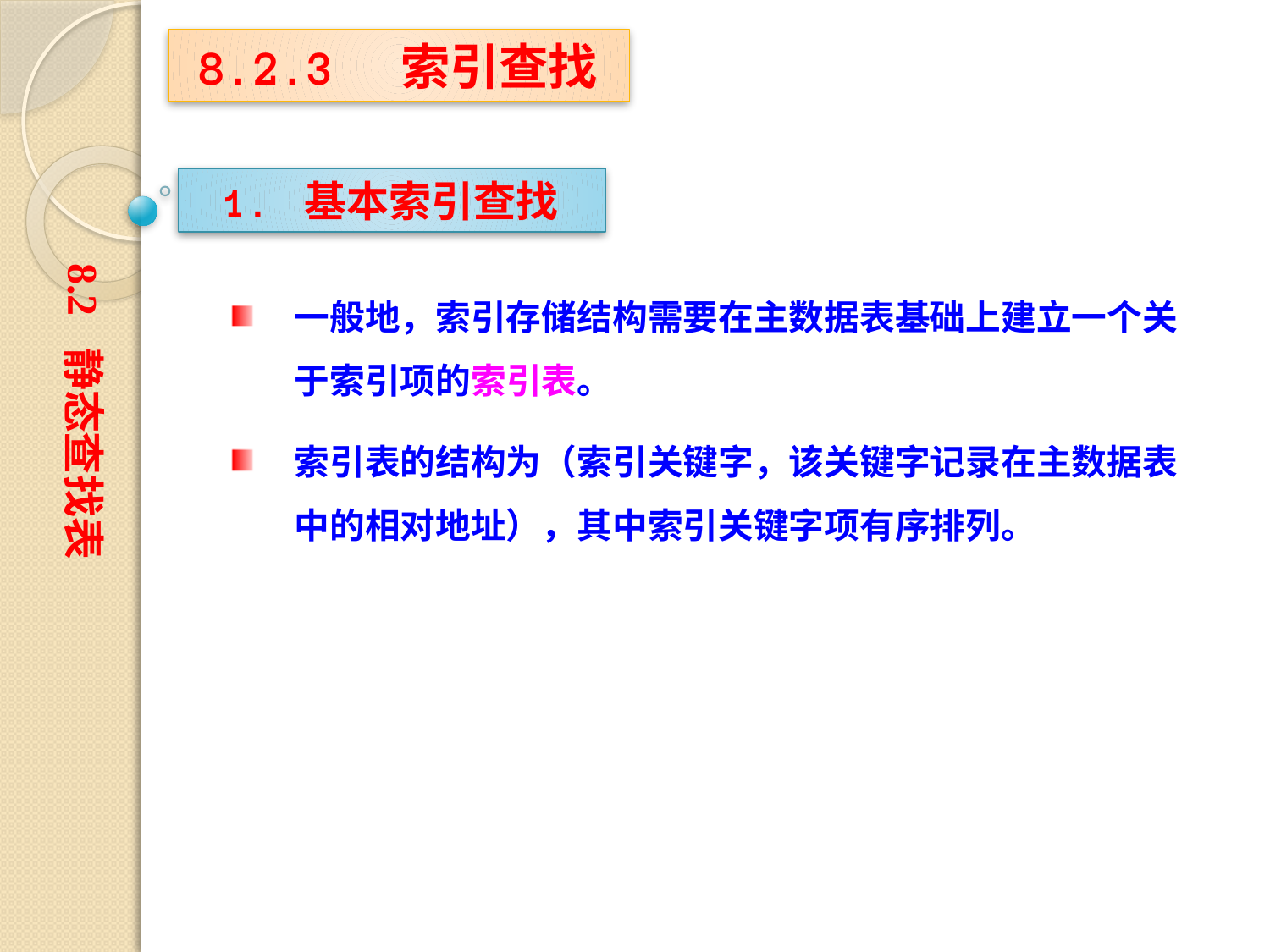

8.2.3  索引查找
1. 基本索引查找
8.2  静态查找表
一般地，索引存储结构需要在主数据表基础上建立一个关于索引项的索引表。
索引表的结构为（索引关键字，该关键字记录在主数据表中的相对地址），其中索引关键字项有序排列。